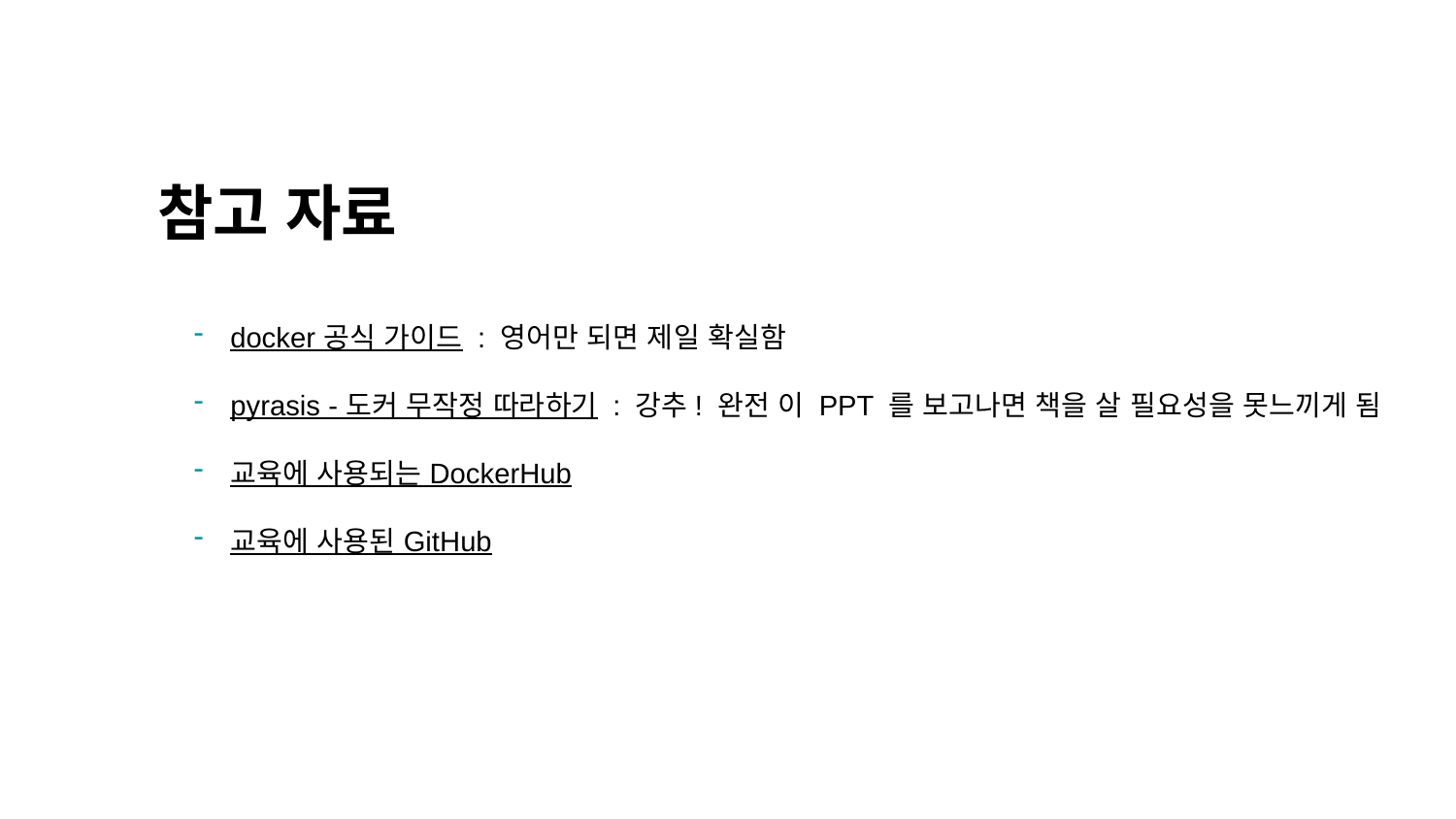

참고 자료
docker 공식 가이드 : 영어만 되면 제일 확실함
pyrasis - 도커 무작정 따라하기 : 강추! 완전 이 PPT 를 보고나면 책을 살 필요성을 못느끼게 됨
교육에 사용되는 DockerHub
교육에 사용된 GitHub